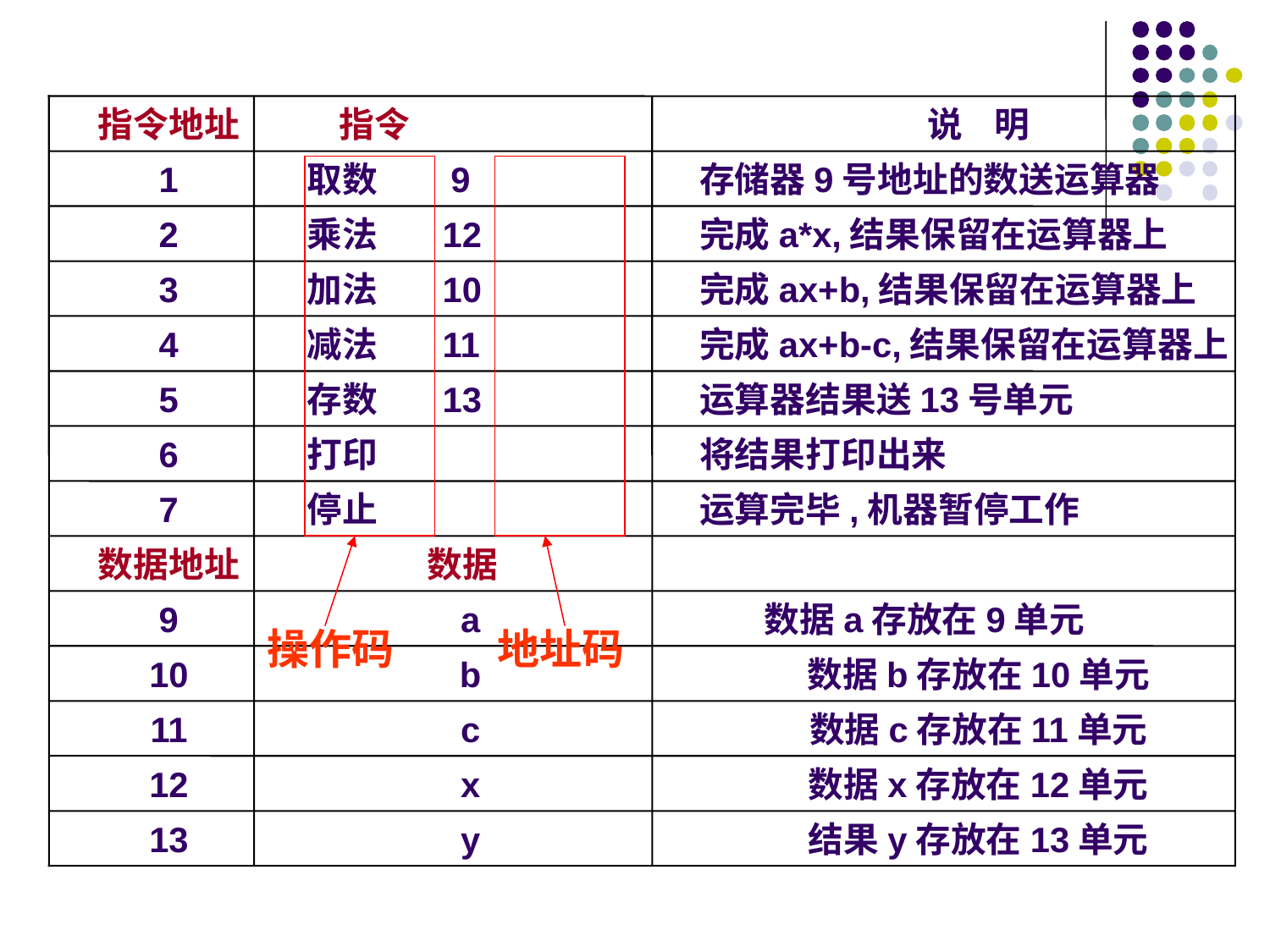

指令地址

1
2
3
4
5
6
7
数据地址
9
10
11
12
13
        指令
说    明
    取数        9
存储器9号地址的数送运算器

操作码

地址码
    乘法       12
完成a*x,结果保留在运算器上
    加法       10
完成ax+b,结果保留在运算器上
    减法       11
完成ax+b-c,结果保留在运算器上
    存数       13
运算器结果送13号单元
    打印
将结果打印出来
    停止
运算完毕,机器暂停工作
数据

a
       数据a存放在9单元
b
数据b存放在10单元
c
数据c存放在11单元
x
数据x存放在12单元
y
结果y存放在13单元